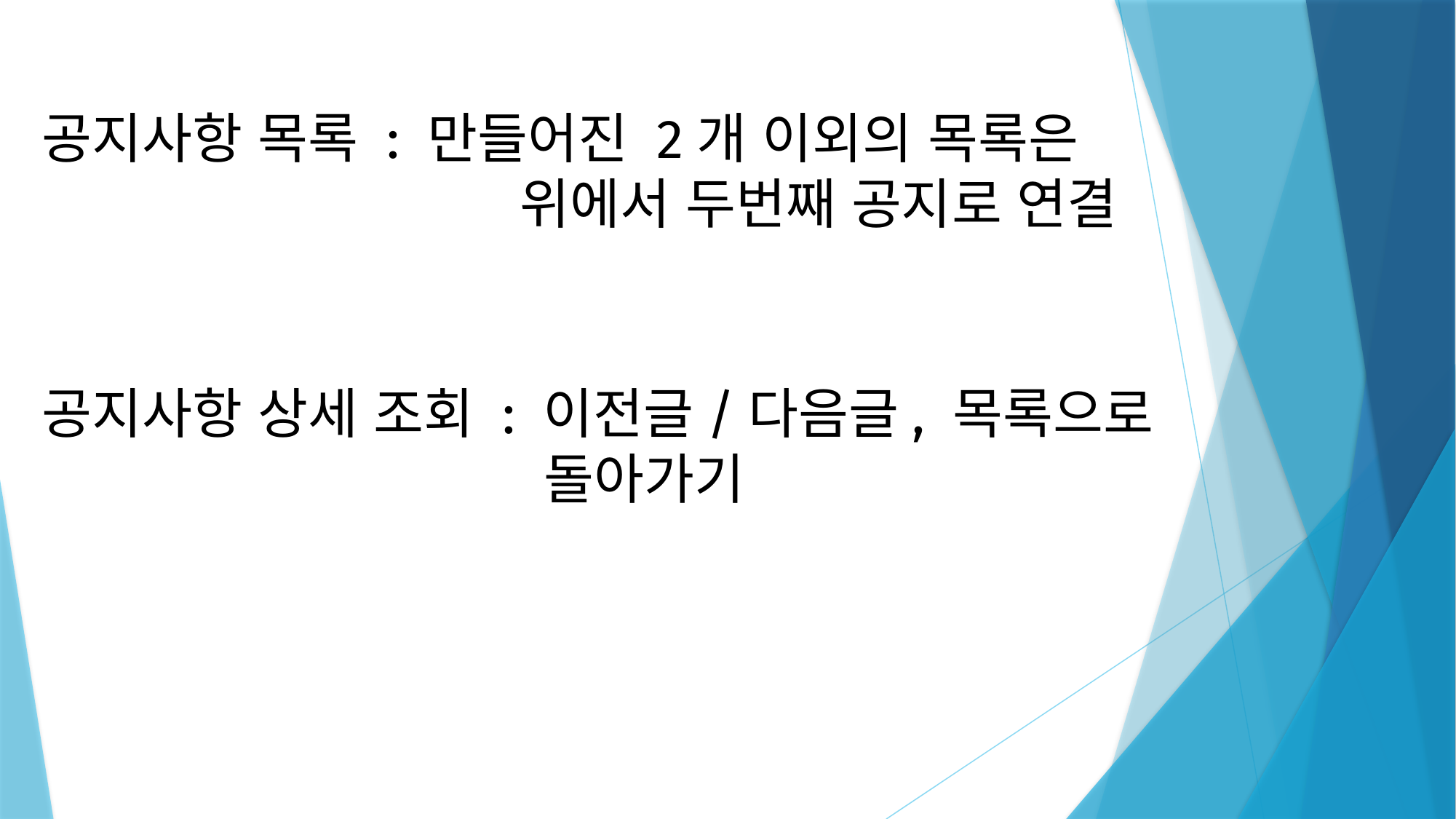

# 공지사항 목록 : 만들어진 2개 이외의 목록은 위에서 두번째 공지로 연결
공지사항 상세 조회 : 이전글/다음글, 목록으로
                                돌아가기